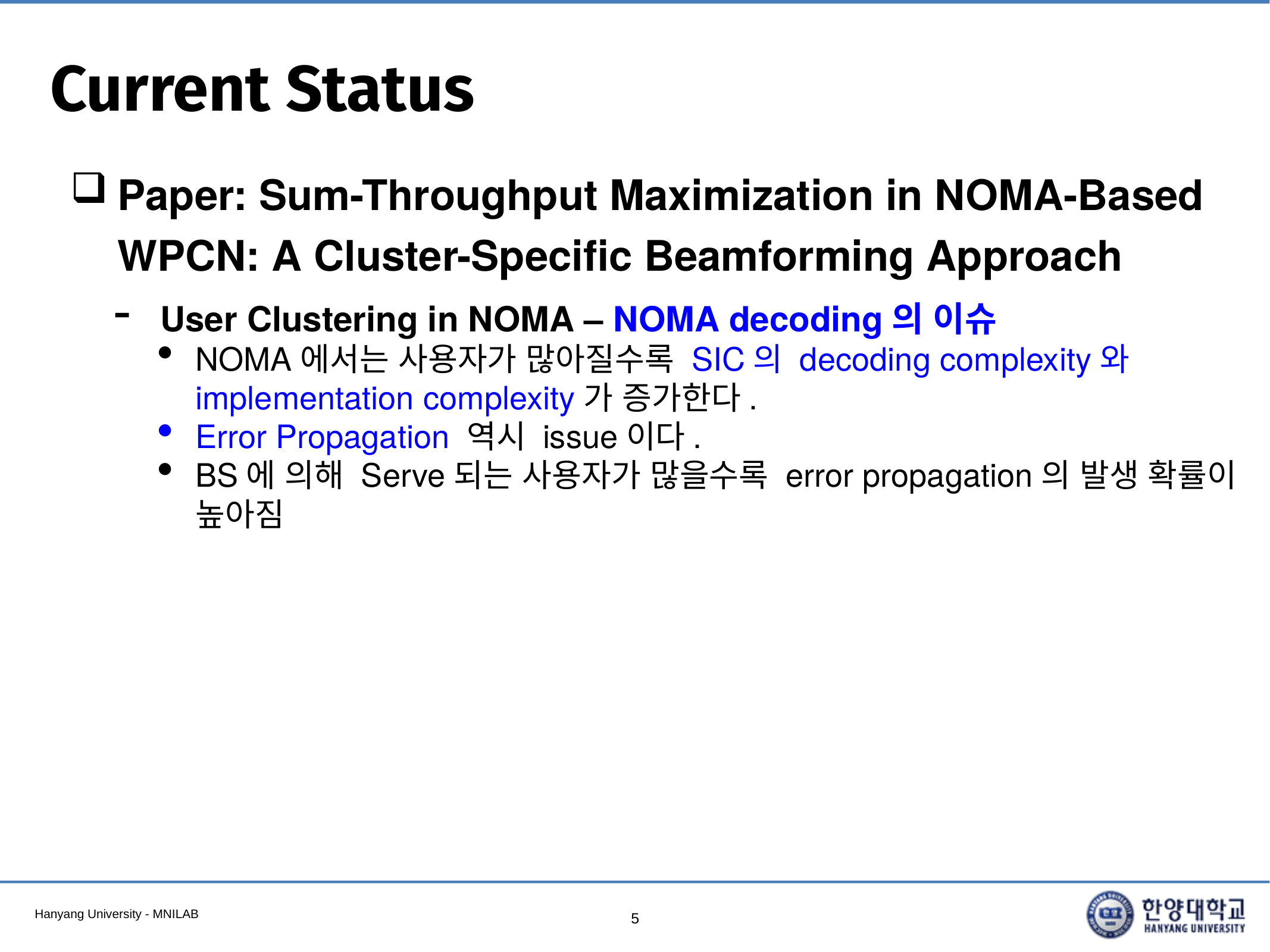

# Current Status
Paper: Sum-Throughput Maximization in NOMA-Based WPCN: A Cluster-Specific Beamforming Approach
User Clustering in NOMA – NOMA decoding의 이슈
NOMA에서는 사용자가 많아질수록 SIC의 decoding complexity와 implementation complexity가 증가한다.
Error Propagation 역시 issue이다.
BS에 의해 Serve되는 사용자가 많을수록 error propagation의 발생 확률이 높아짐
5